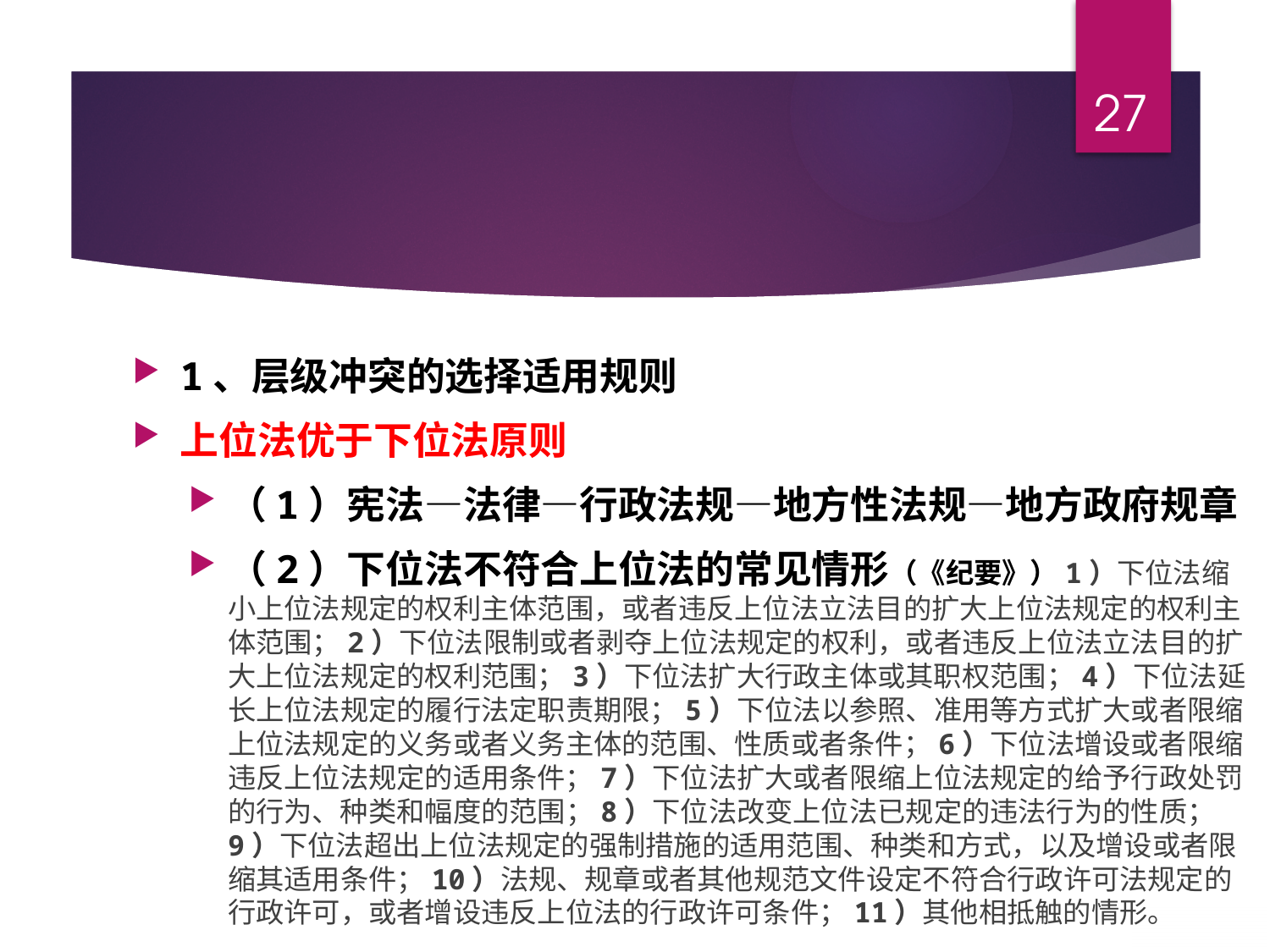

27
#
1、层级冲突的选择适用规则
上位法优于下位法原则
（1）宪法—法律—行政法规—地方性法规—地方政府规章
（2）下位法不符合上位法的常见情形（《纪要》）1）下位法缩小上位法规定的权利主体范围，或者违反上位法立法目的扩大上位法规定的权利主体范围；2）下位法限制或者剥夺上位法规定的权利，或者违反上位法立法目的扩大上位法规定的权利范围；3）下位法扩大行政主体或其职权范围；4）下位法延长上位法规定的履行法定职责期限；5）下位法以参照、准用等方式扩大或者限缩上位法规定的义务或者义务主体的范围、性质或者条件；6）下位法增设或者限缩违反上位法规定的适用条件；7）下位法扩大或者限缩上位法规定的给予行政处罚的行为、种类和幅度的范围；8）下位法改变上位法已规定的违法行为的性质；9）下位法超出上位法规定的强制措施的适用范围、种类和方式，以及增设或者限缩其适用条件；10）法规、规章或者其他规范文件设定不符合行政许可法规定的行政许可，或者增设违反上位法的行政许可条件；11）其他相抵触的情形。